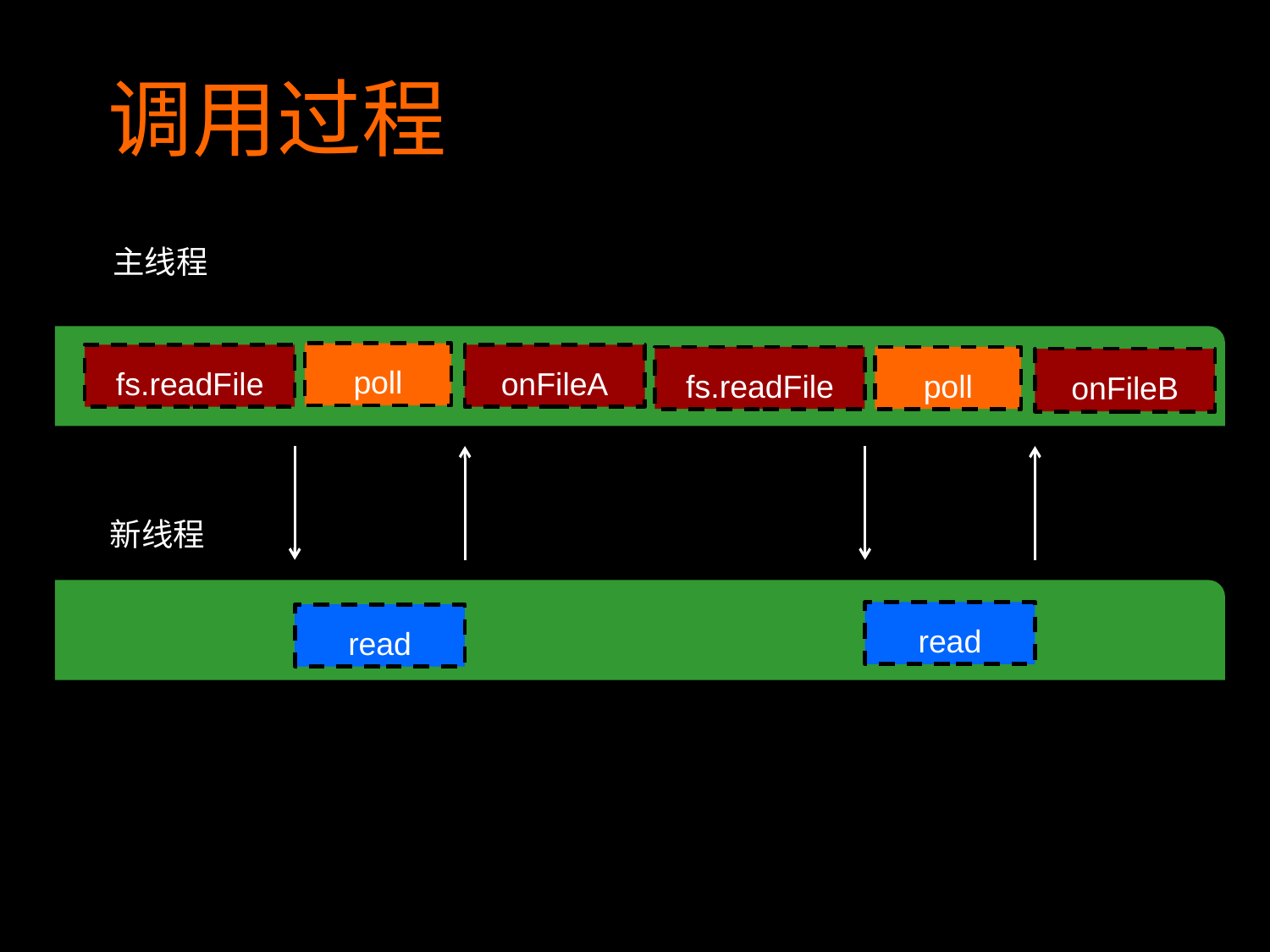

# 调用过程
主线程

poll
fs.readFile
onFileA
fs.readFile
poll
onFileB
新线程

read
read